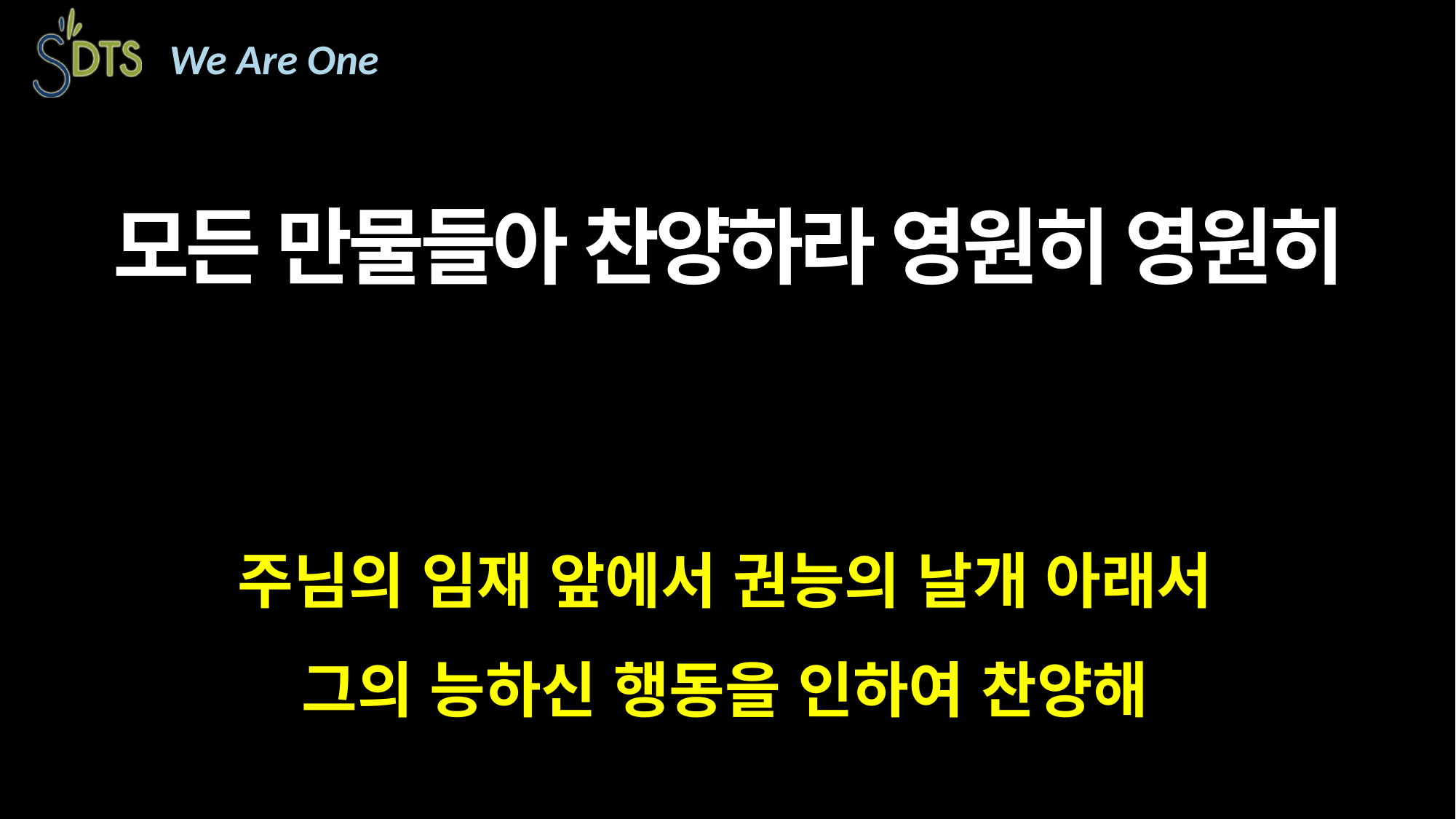

모든 만물들아 찬양하라 영원히 영원히
주님의 임재 앞에서 권능의 날개 아래서
그의 능하신 행동을 인하여 찬양해